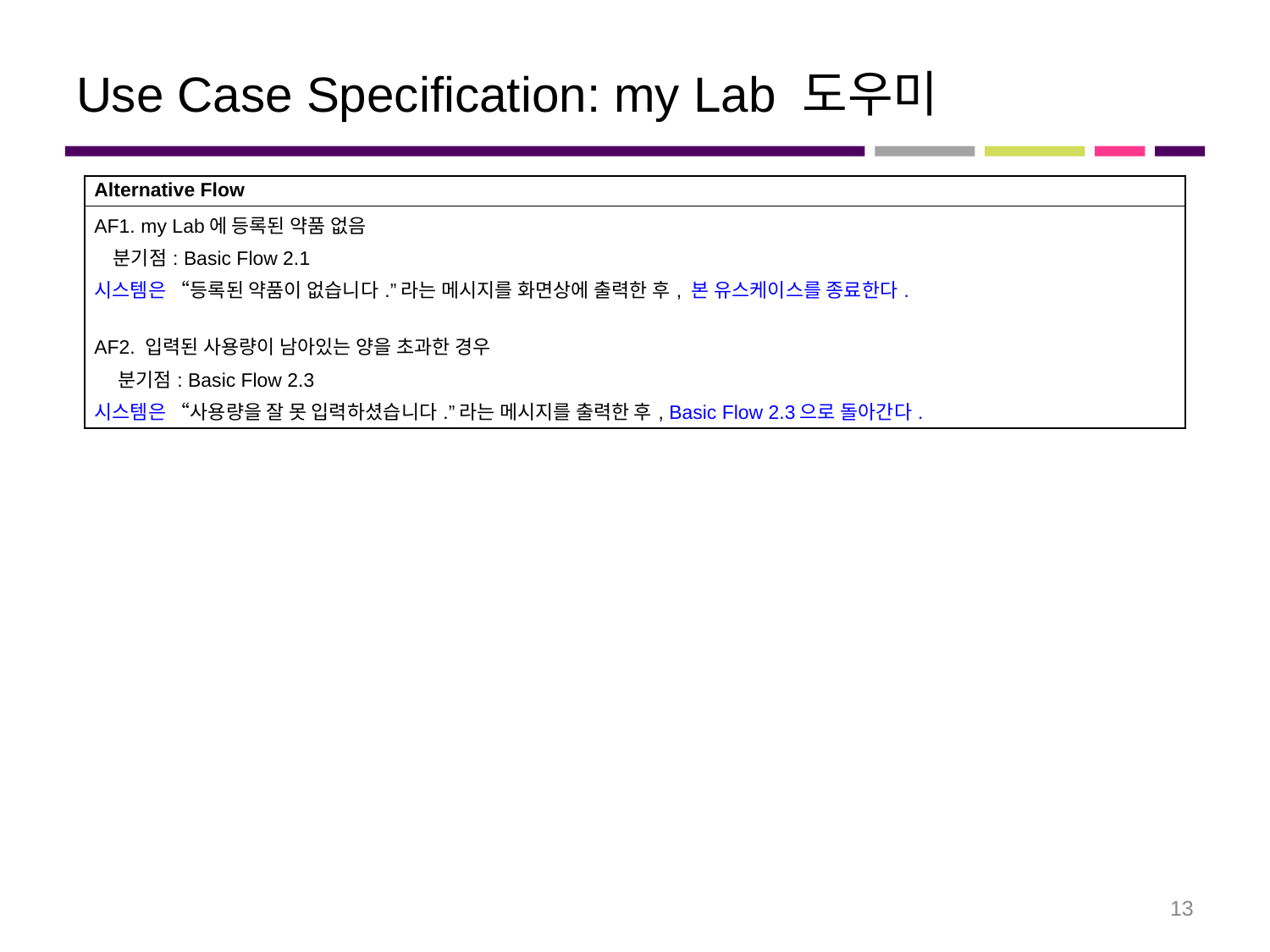

# Use Case Specification: my Lab 도우미
| Alternative Flow |
| --- |
| AF1. my Lab에 등록된 약품 없음 분기점: Basic Flow 2.1 시스템은 “등록된 약품이 없습니다.”라는 메시지를 화면상에 출력한 후, 본 유스케이스를 종료한다. AF2. 입력된 사용량이 남아있는 양을 초과한 경우 분기점: Basic Flow 2.3 시스템은 “사용량을 잘 못 입력하셨습니다.”라는 메시지를 출력한 후, Basic Flow 2.3으로 돌아간다. |
13